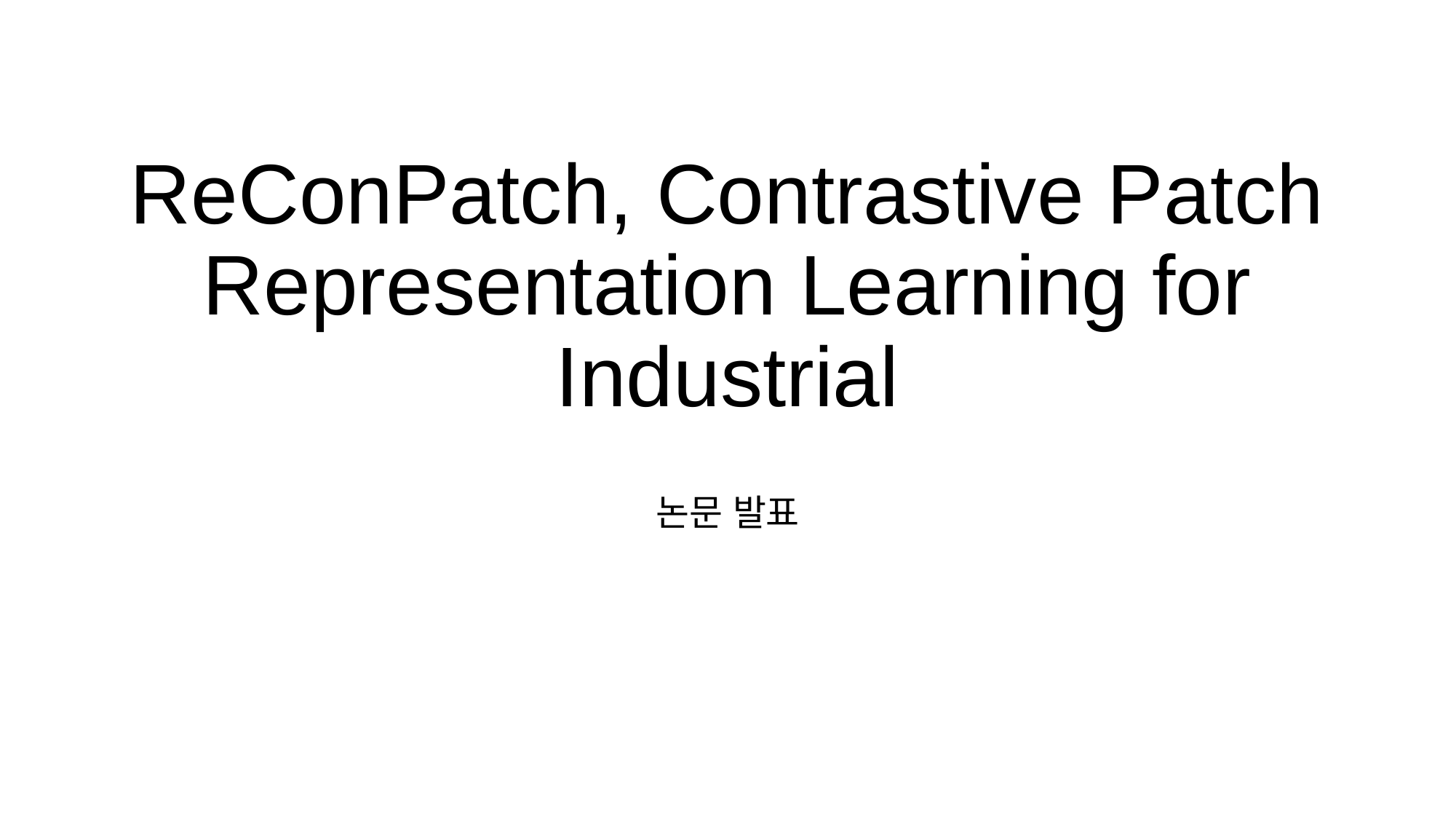

# ReConPatch, Contrastive Patch Representation Learning for Industrial

논문 발표